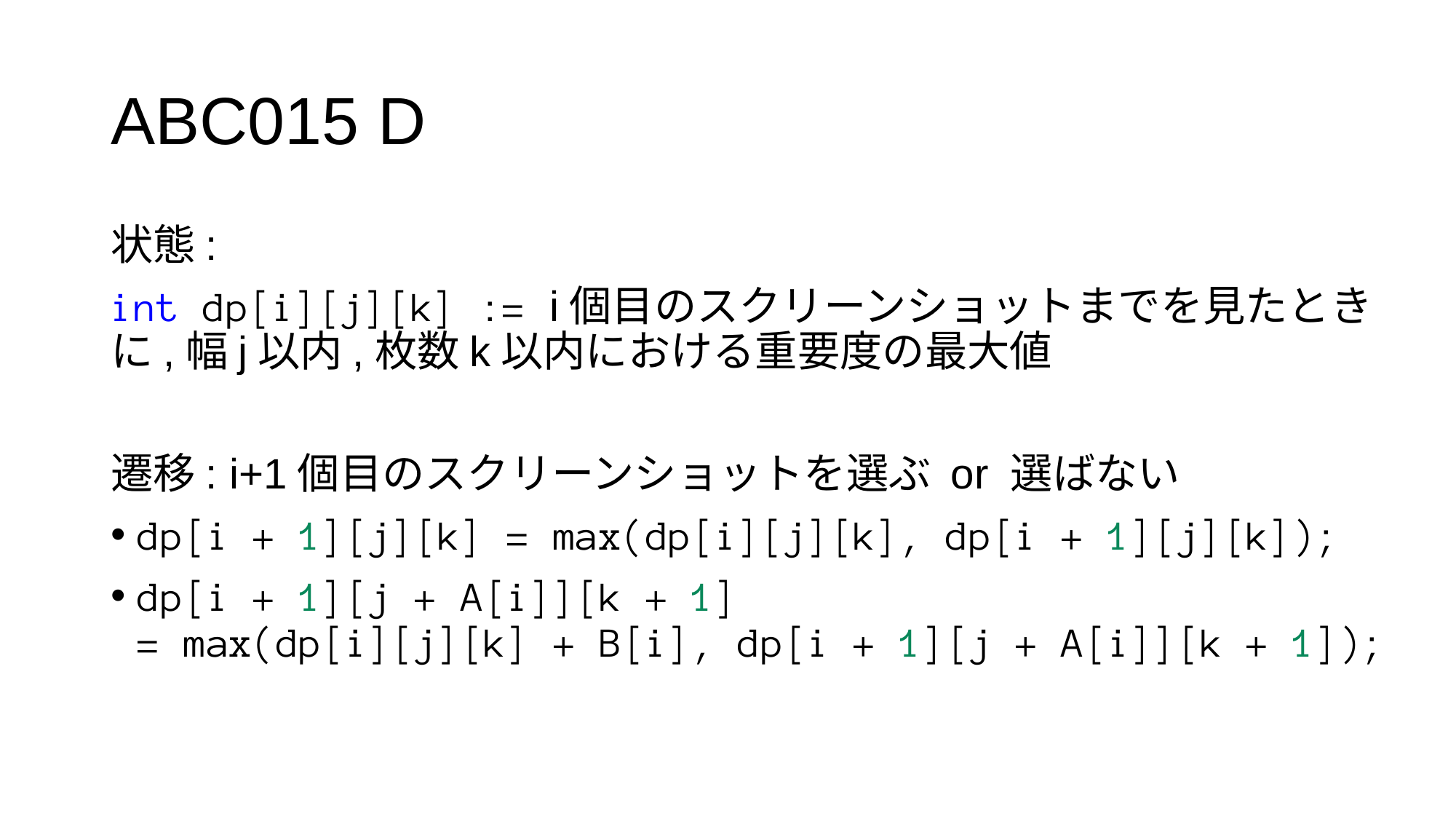

# ABC015 D
状態:
int dp[i][j][k] := i個目のスクリーンショットまでを見たときに,幅j以内,枚数k以内における重要度の最大値

遷移: i+1個目のスクリーンショットを選ぶ or 選ばない
dp[i + 1][j][k] = max(dp[i][j][k], dp[i + 1][j][k]);
dp[i + 1][j + A[i]][k + 1]
= max(dp[i][j][k] + B[i], dp[i + 1][j + A[i]][k + 1]);